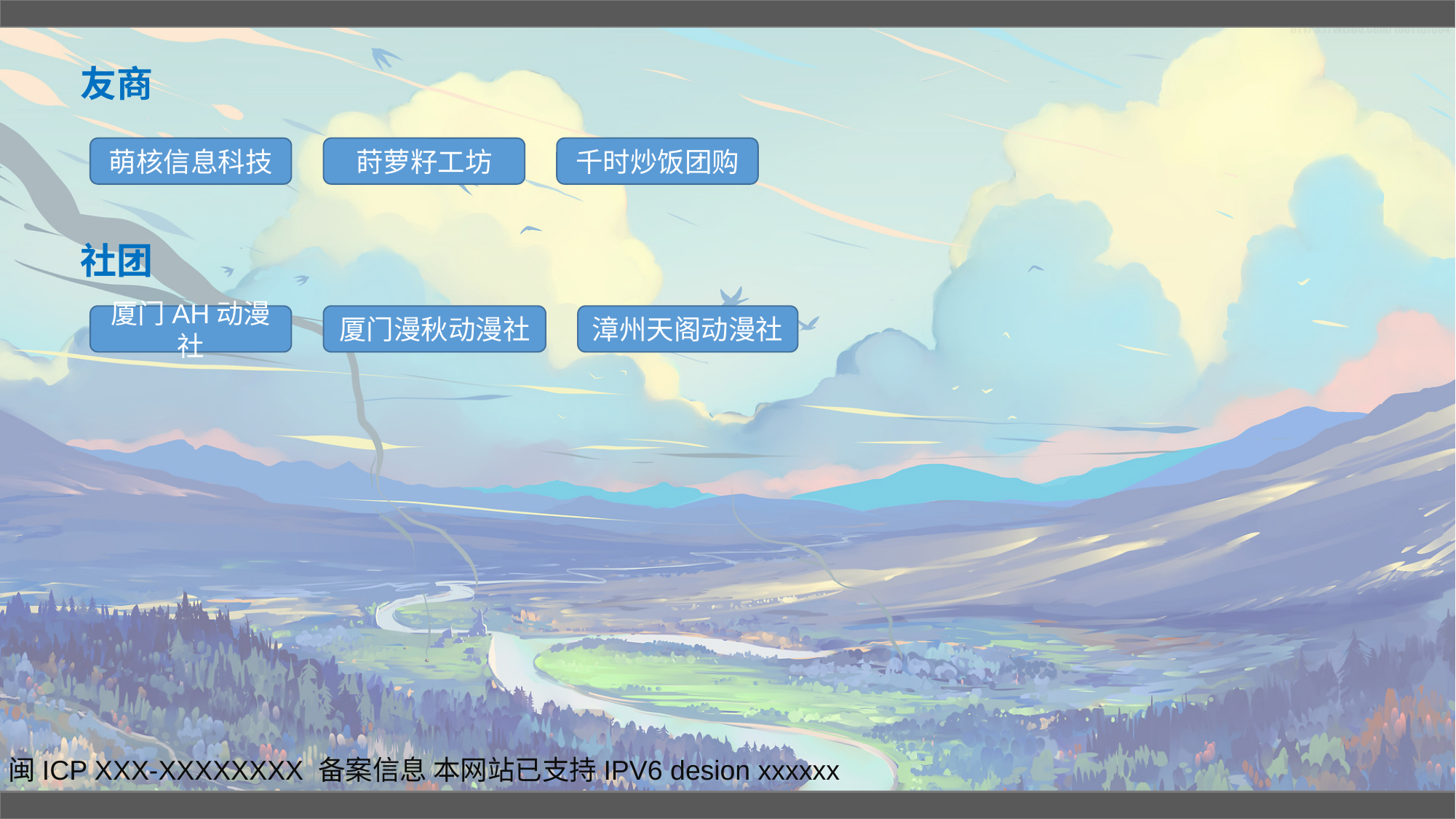

友商
萌核信息科技
莳萝籽工坊
千时炒饭团购
社团
厦门AH动漫社
厦门漫秋动漫社
漳州天阁动漫社
闽ICP XXX-XXXXXXXX 备案信息 本网站已支持IPV6 desion xxxxxx